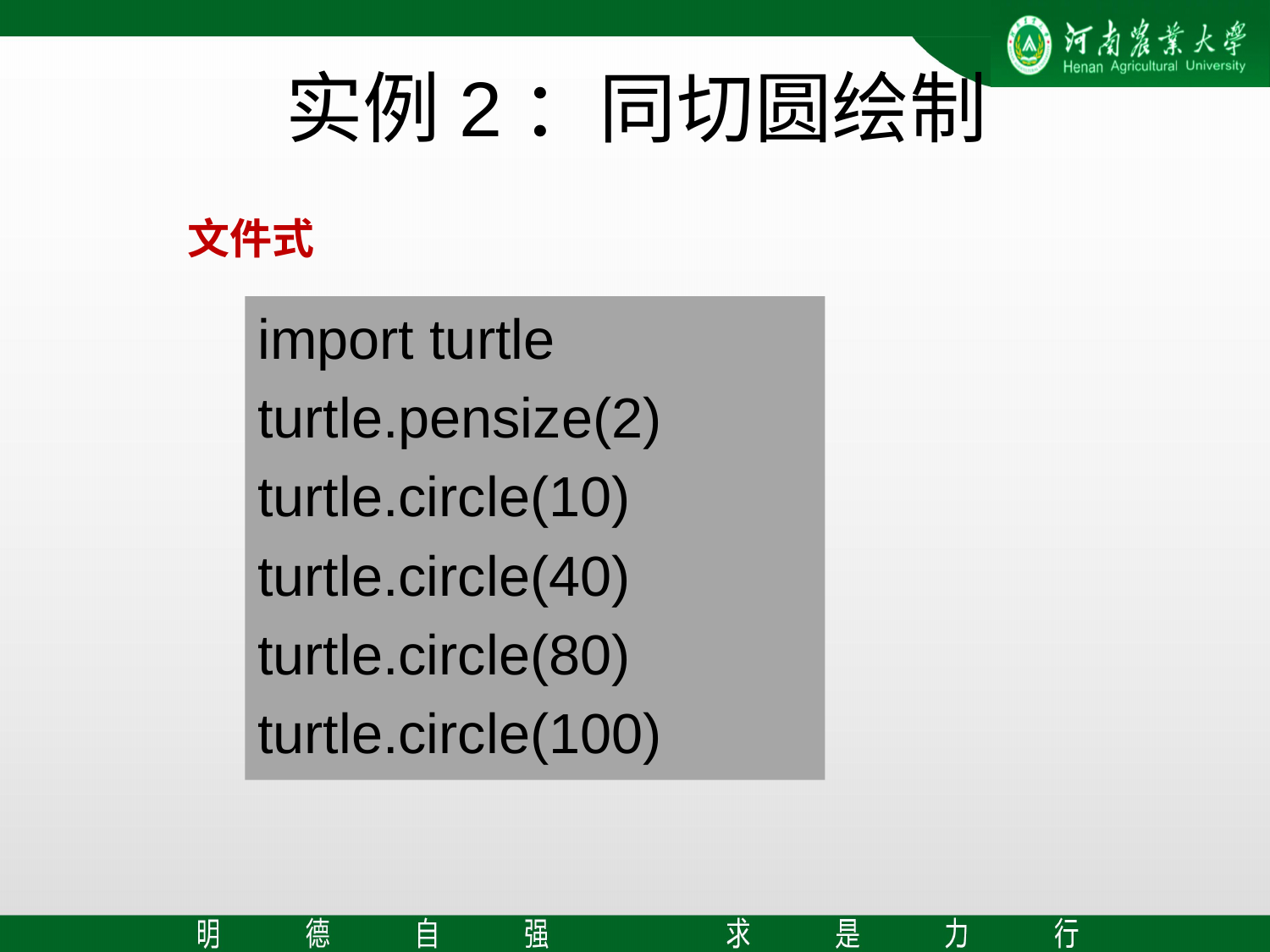

# 实例2：同切圆绘制
文件式
import turtle
turtle.pensize(2)
turtle.circle(10)
turtle.circle(40)
turtle.circle(80)
turtle.circle(100)